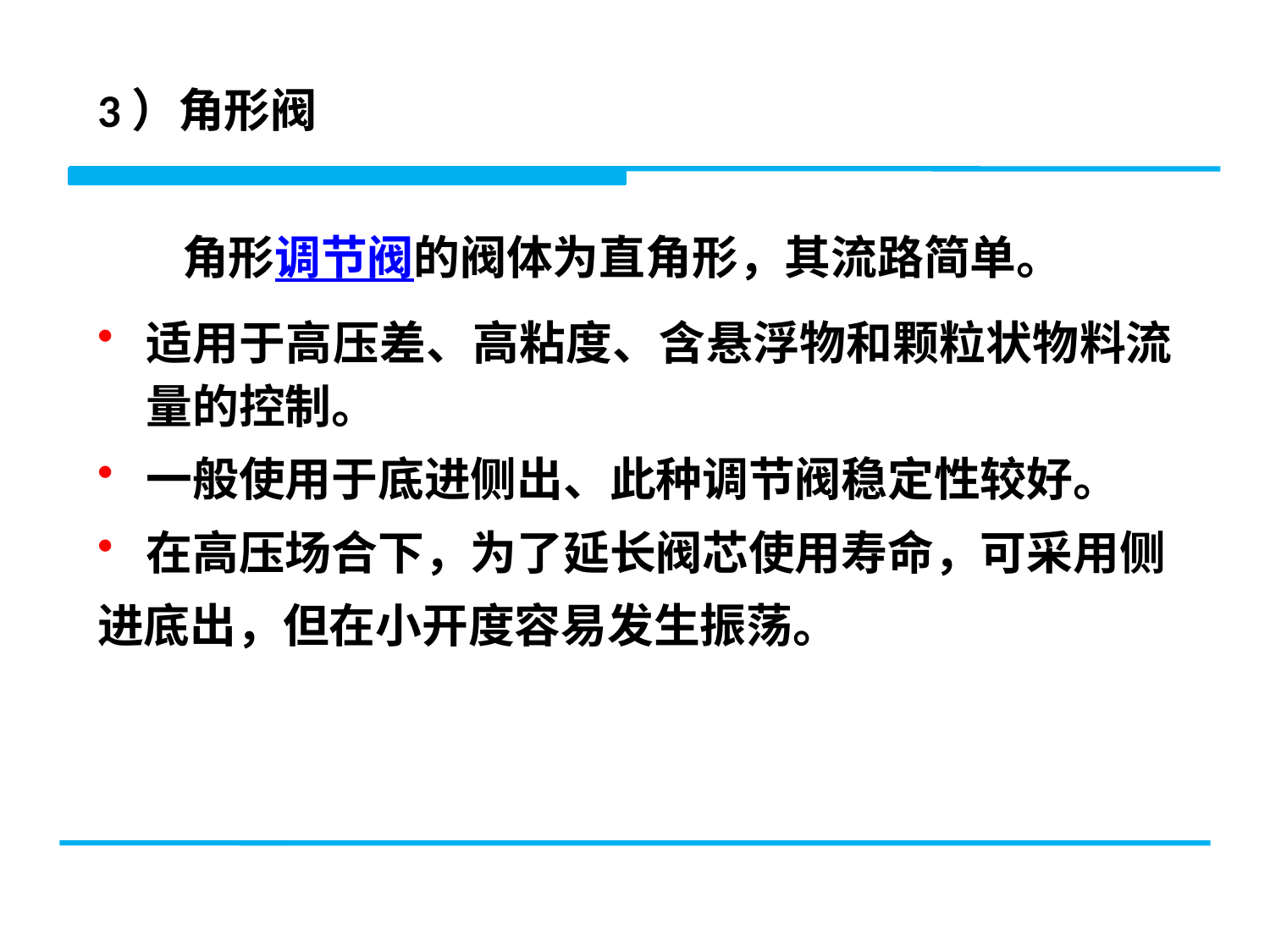

3）角形阀

       角形调节阀的阀体为直角形，其流路简单。
适用于高压差、高粘度、含悬浮物和颗粒状物料流量的控制。
一般使用于底进侧出、此种调节阀稳定性较好。
在高压场合下，为了延长阀芯使用寿命，可采用侧
进底出，但在小开度容易发生振荡。